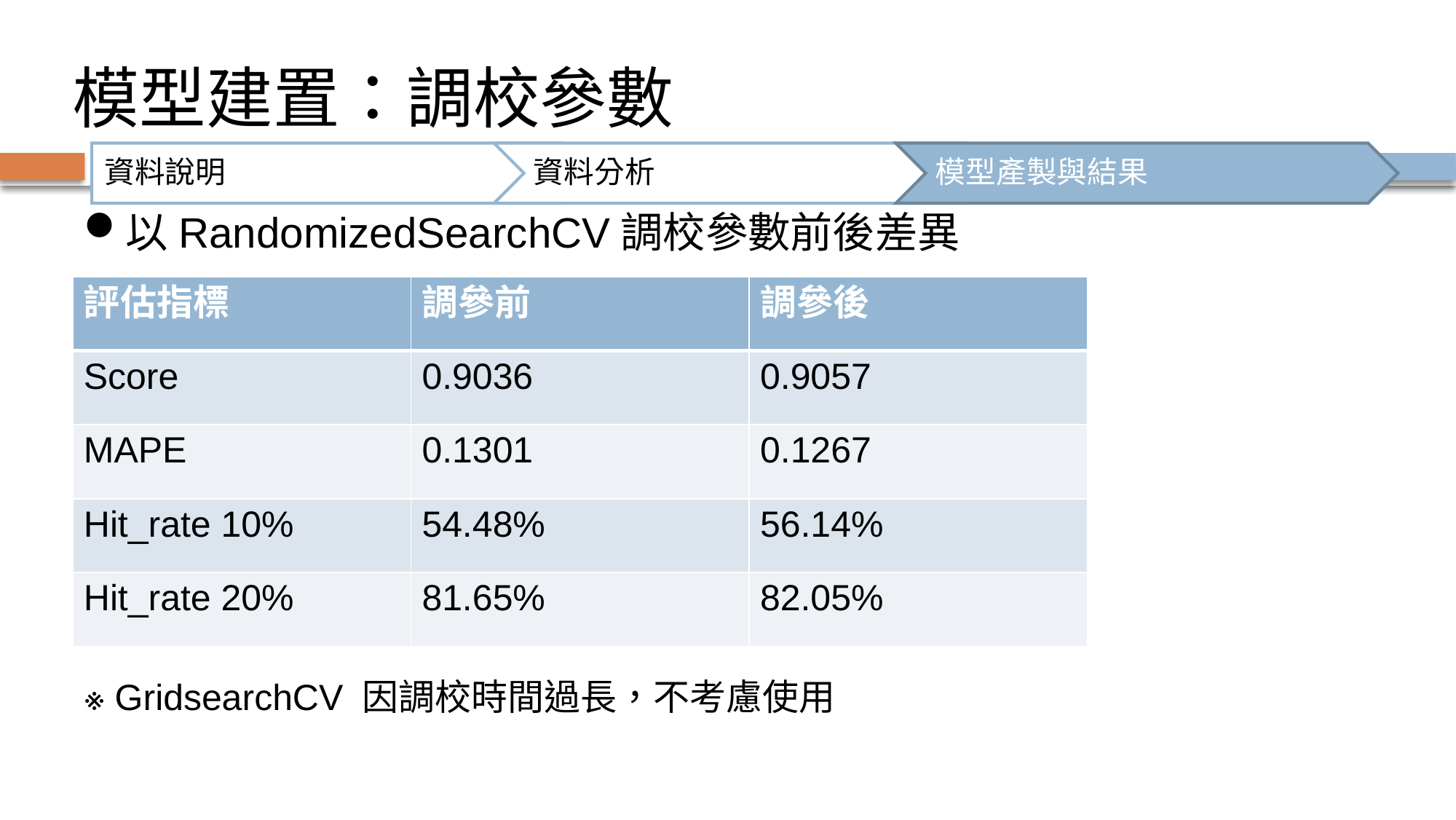

# 模型建置：調校參數
資料說明
資料分析
模型產製與結果
以RandomizedSearchCV調校參數前後差異

| 評估指標 | 調參前 | 調參後 |
| --- | --- | --- |
| Score | 0.9036 | 0.9057 |
| MAPE | 0.1301 | 0.1267 |
| Hit\_rate 10% | 54.48% | 56.14% |
| Hit\_rate 20% | 81.65% | 82.05% |
※GridsearchCV 因調校時間過長，不考慮使用